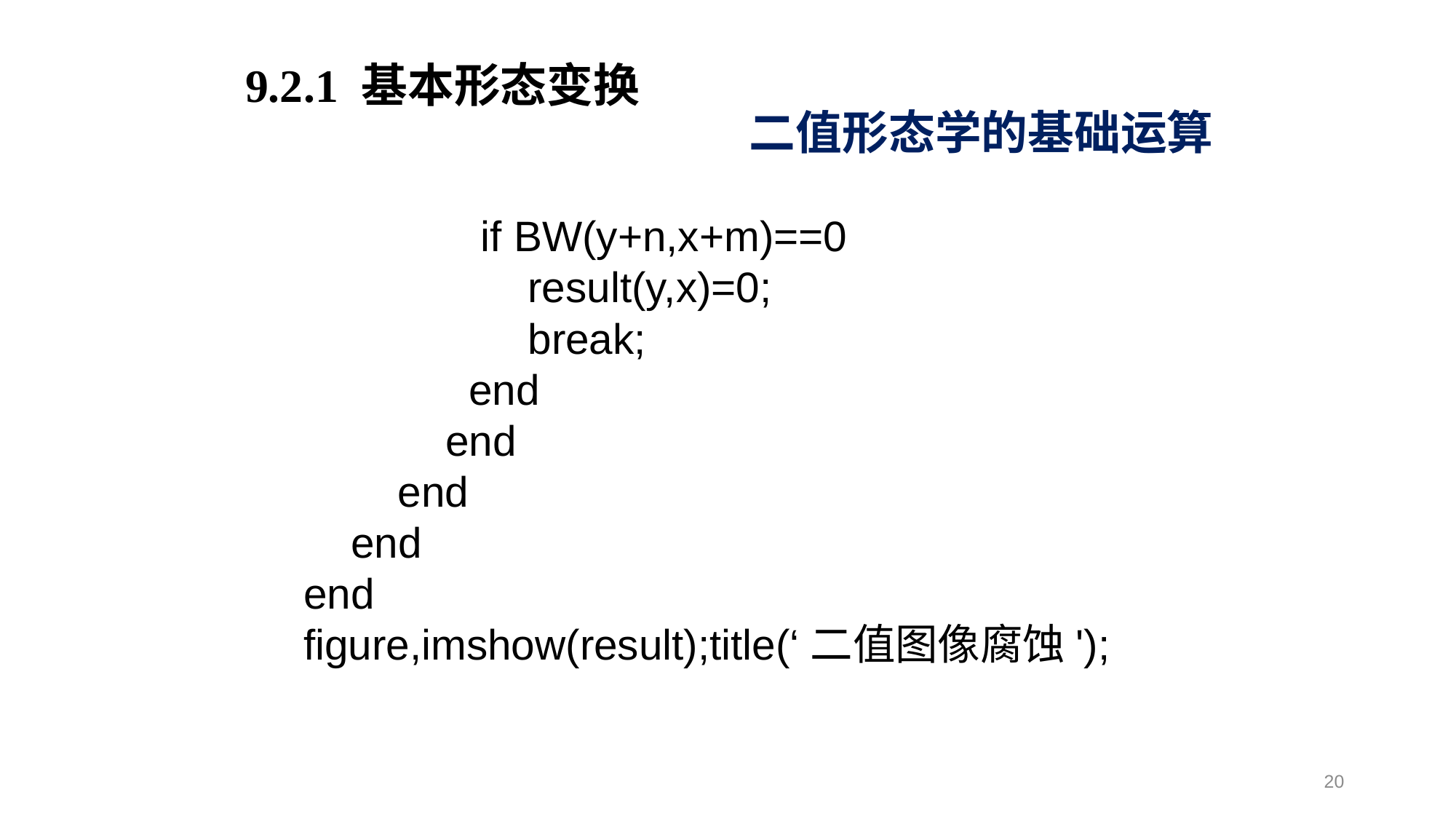

9.2.1 基本形态变换
二值形态学的基础运算
               if BW(y+n,x+m)==0
                   result(y,x)=0;
                   break;
              end
            end
        end
    end
end
figure,imshow(result);title(‘二值图像腐蚀');
20